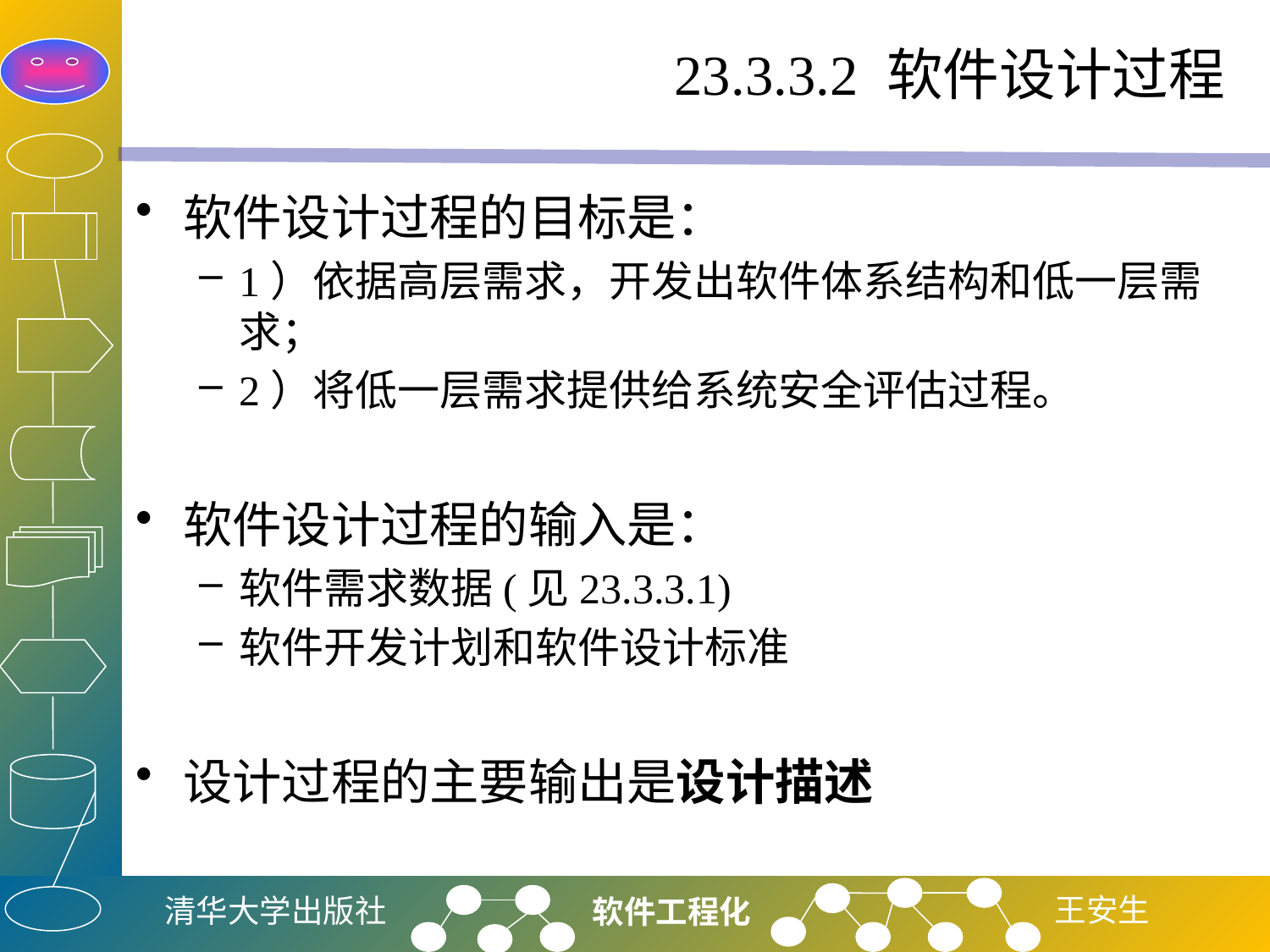

# 23.3.3.2 软件设计过程
软件设计过程的目标是：
1）依据高层需求，开发出软件体系结构和低一层需求；
2）将低一层需求提供给系统安全评估过程。

软件设计过程的输入是：
软件需求数据(见23.3.3.1)
软件开发计划和软件设计标准

设计过程的主要输出是设计描述